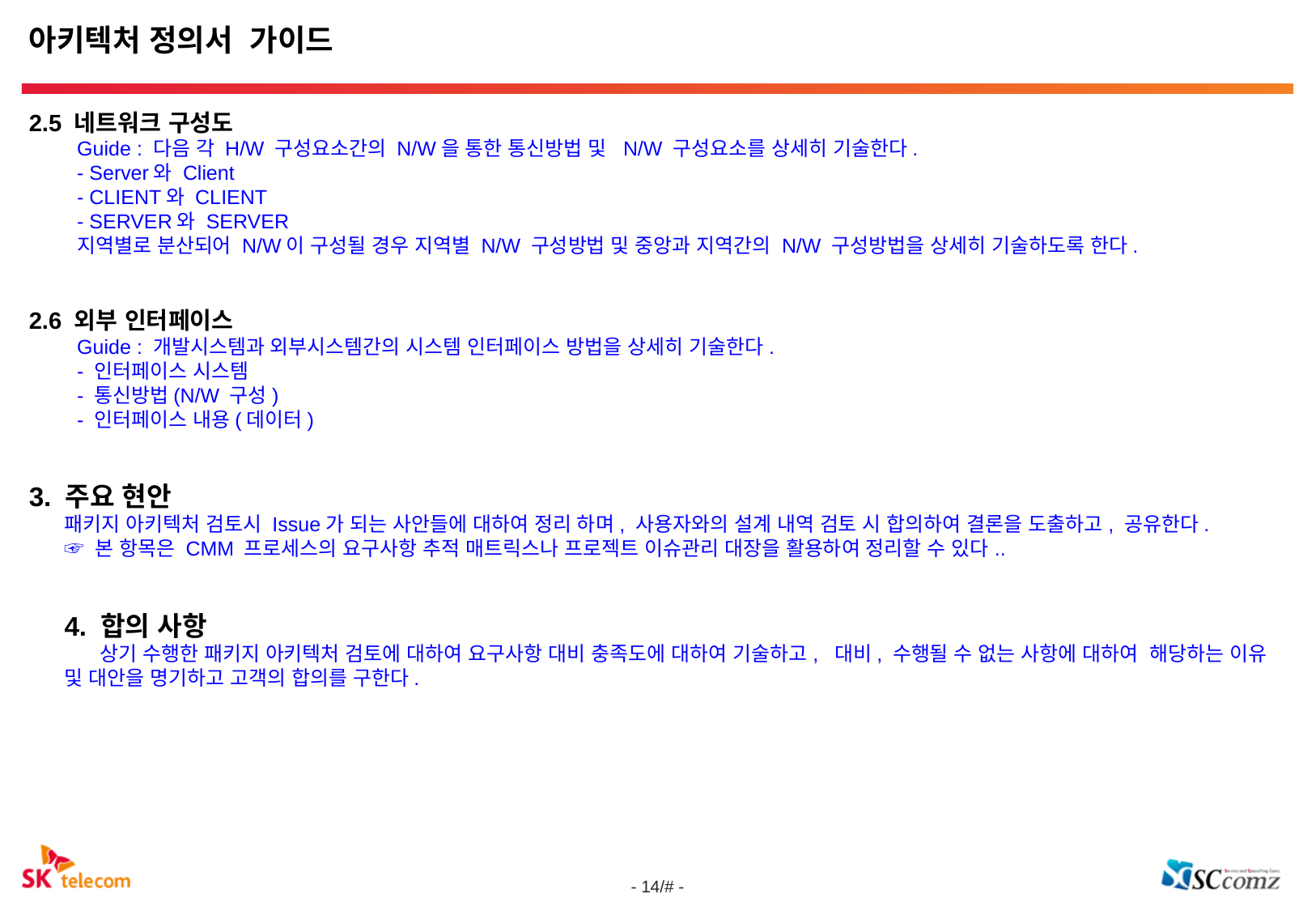

아키텍처 정의서  가이드
2.5 네트워크 구성도
Guide : 다음 각 H/W 구성요소간의 N/W을 통한 통신방법 및  N/W 구성요소를 상세히 기술한다.
- Server와 Client
- CLIENT와 CLIENT
- SERVER와 SERVER
지역별로 분산되어 N/W이 구성될 경우 지역별 N/W 구성방법 및 중앙과 지역간의 N/W 구성방법을 상세히 기술하도록 한다.

2.6 외부 인터페이스
Guide : 개발시스템과 외부시스템간의 시스템 인터페이스 방법을 상세히 기술한다.
- 인터페이스 시스템
- 통신방법(N/W 구성)
- 인터페이스 내용(데이터)

3. 주요 현안
패키지 아키텍처 검토시 Issue가 되는 사안들에 대하여 정리 하며, 사용자와의 설계 내역 검토 시 합의하여 결론을 도출하고, 공유한다.
☞ 본 항목은 CMM 프로세스의 요구사항 추적 매트릭스나 프로젝트 이슈관리 대장을 활용하여 정리할 수 있다..

4. 합의 사항
상기 수행한 패키지 아키텍처 검토에 대하여 요구사항 대비 충족도에 대하여 기술하고,  대비, 수행될 수 없는 사항에 대하여  해당하는 이유 및 대안을 명기하고 고객의 합의를 구한다.